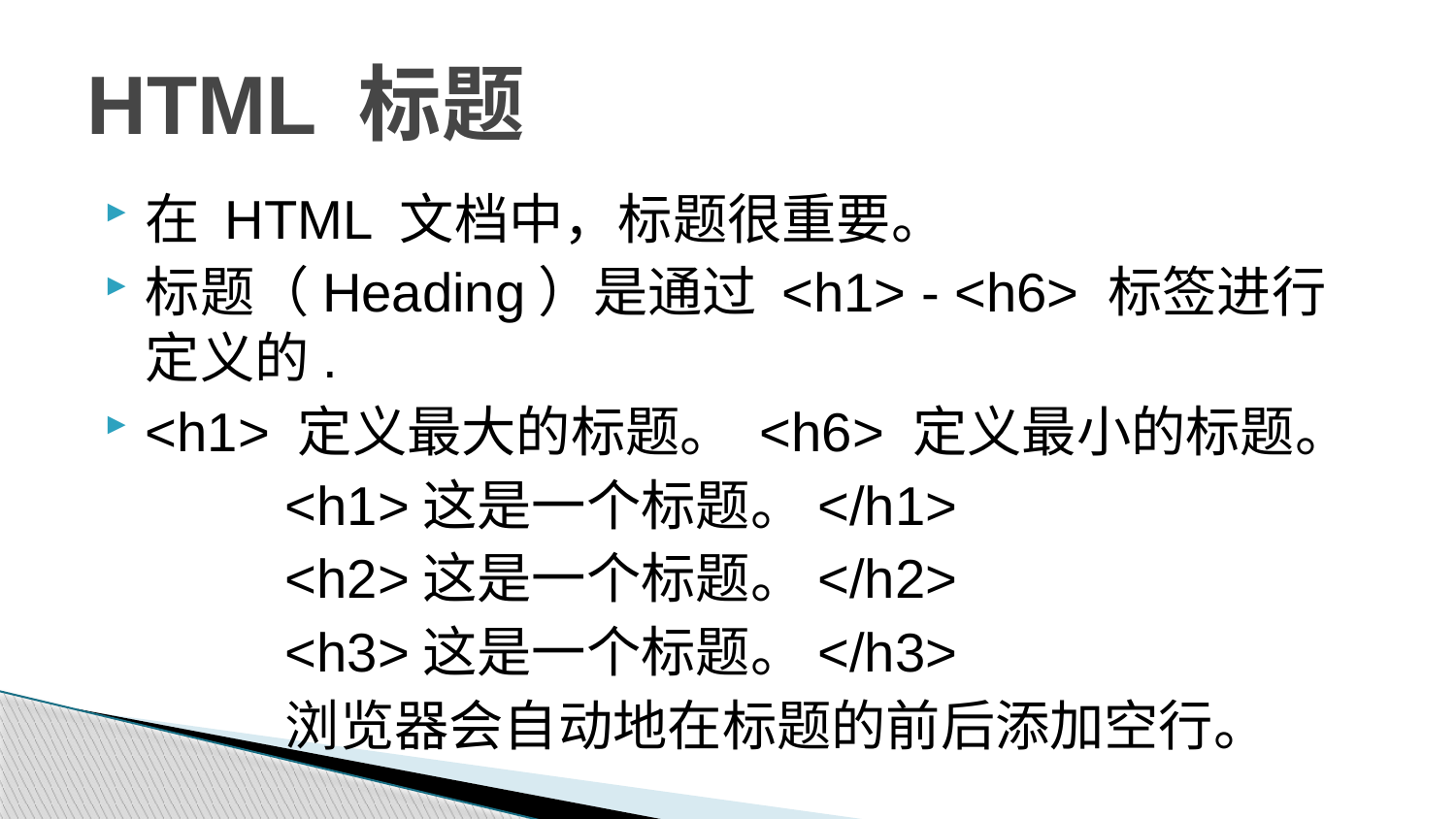

# HTML 标题
在 HTML 文档中，标题很重要。
标题（Heading）是通过 <h1> - <h6> 标签进行定义的.
<h1> 定义最大的标题。 <h6> 定义最小的标题。
<h1>这是一个标题。</h1>
<h2>这是一个标题。</h2>
<h3>这是一个标题。</h3>
浏览器会自动地在标题的前后添加空行。